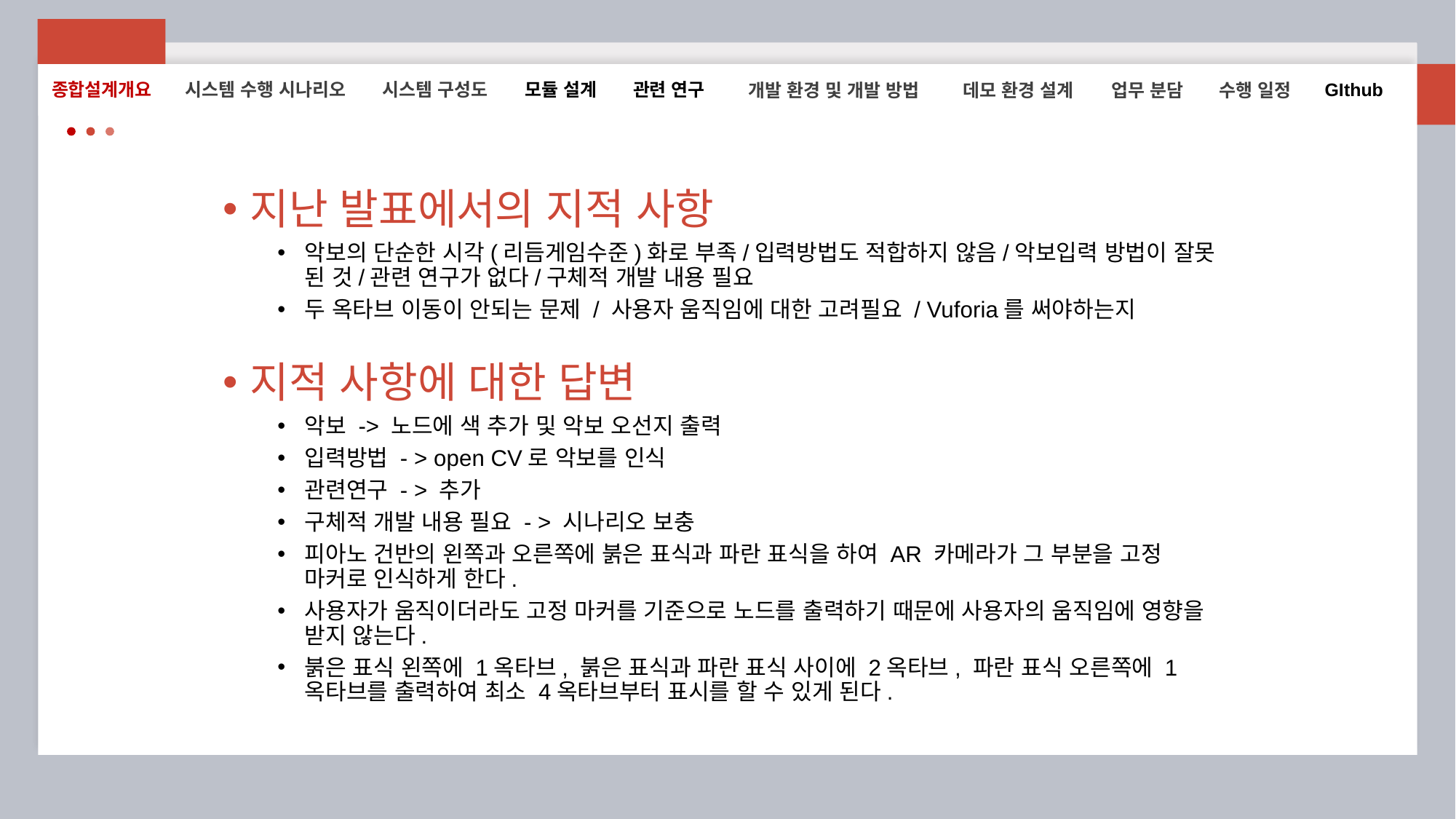

시스템 수행 시나리오
시스템 구성도
모듈 설계
관련 연구
GIthub
종합설계개요
개발 환경 및 개발 방법
데모 환경 설계
업무 분담
수행 일정

지난 발표에서의 지적 사항
악보의 단순한 시각(리듬게임수준)화로 부족/입력방법도 적합하지 않음/악보입력 방법이 잘못 된 것/관련 연구가 없다/구체적 개발 내용 필요
두 옥타브 이동이 안되는 문제 / 사용자 움직임에 대한 고려필요 / Vuforia를 써야하는지

지적 사항에 대한 답변
악보 -> 노드에 색 추가 및 악보 오선지 출력
입력방법 - > open CV로 악보를 인식
관련연구 - > 추가
구체적 개발 내용 필요 - > 시나리오 보충
피아노 건반의 왼쪽과 오른쪽에 붉은 표식과 파란 표식을 하여 AR 카메라가 그 부분을 고정 마커로 인식하게 한다.
사용자가 움직이더라도 고정 마커를 기준으로 노드를 출력하기 때문에 사용자의 움직임에 영향을 받지 않는다.
붉은 표식 왼쪽에 1옥타브, 붉은 표식과 파란 표식 사이에 2옥타브, 파란 표식 오른쪽에 1옥타브를 출력하여 최소 4옥타브부터 표시를 할 수 있게 된다.